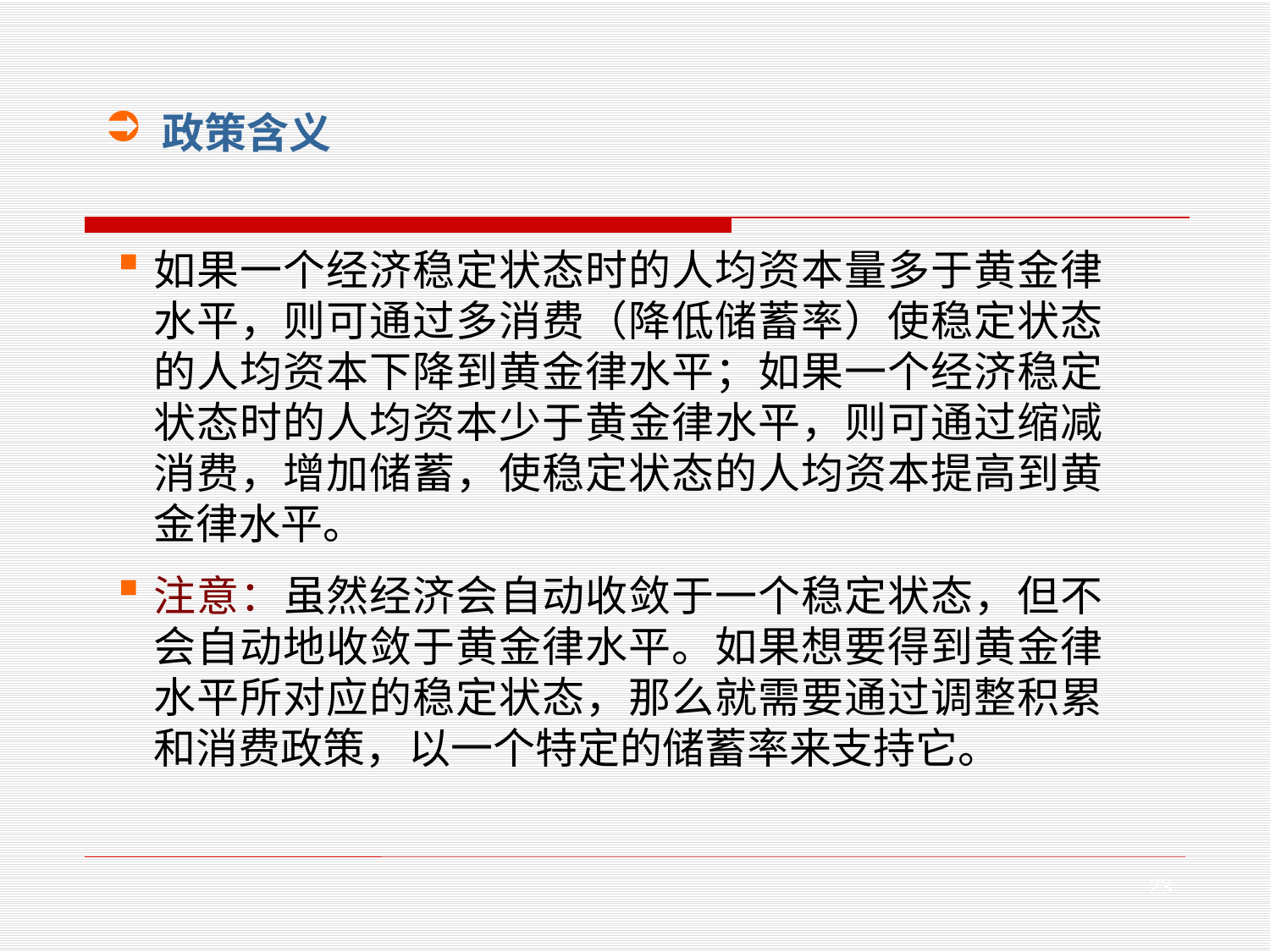

政策含义
如果一个经济稳定状态时的人均资本量多于黄金律水平，则可通过多消费（降低储蓄率）使稳定状态的人均资本下降到黄金律水平；如果一个经济稳定状态时的人均资本少于黄金律水平，则可通过缩减消费，增加储蓄，使稳定状态的人均资本提高到黄金律水平。
注意：虽然经济会自动收敛于一个稳定状态，但不会自动地收敛于黄金律水平。如果想要得到黄金律水平所对应的稳定状态，那么就需要通过调整积累和消费政策，以一个特定的储蓄率来支持它。
23